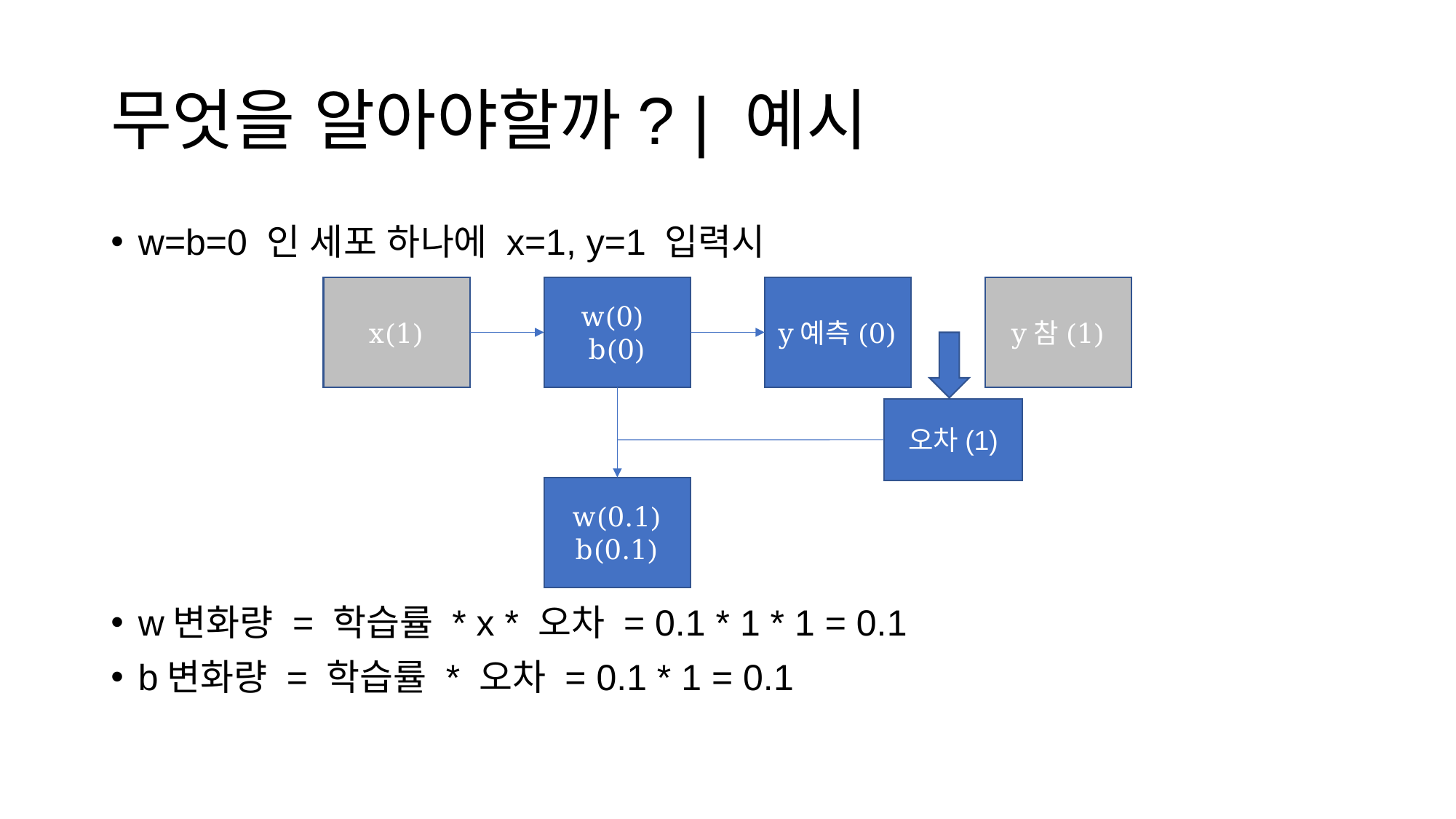

# 무엇을 알아야할까? | 예시
w=b=0 인 세포 하나에 x=1, y=1 입력시

w변화량 = 학습률 * x * 오차 = 0.1 * 1 * 1 = 0.1
b변화량 = 학습률 * 오차 = 0.1 * 1 = 0.1
x(1)
y참(1)
w(0)
b(0)
y예측(0)

오차(1)
w(0.1) b(0.1)